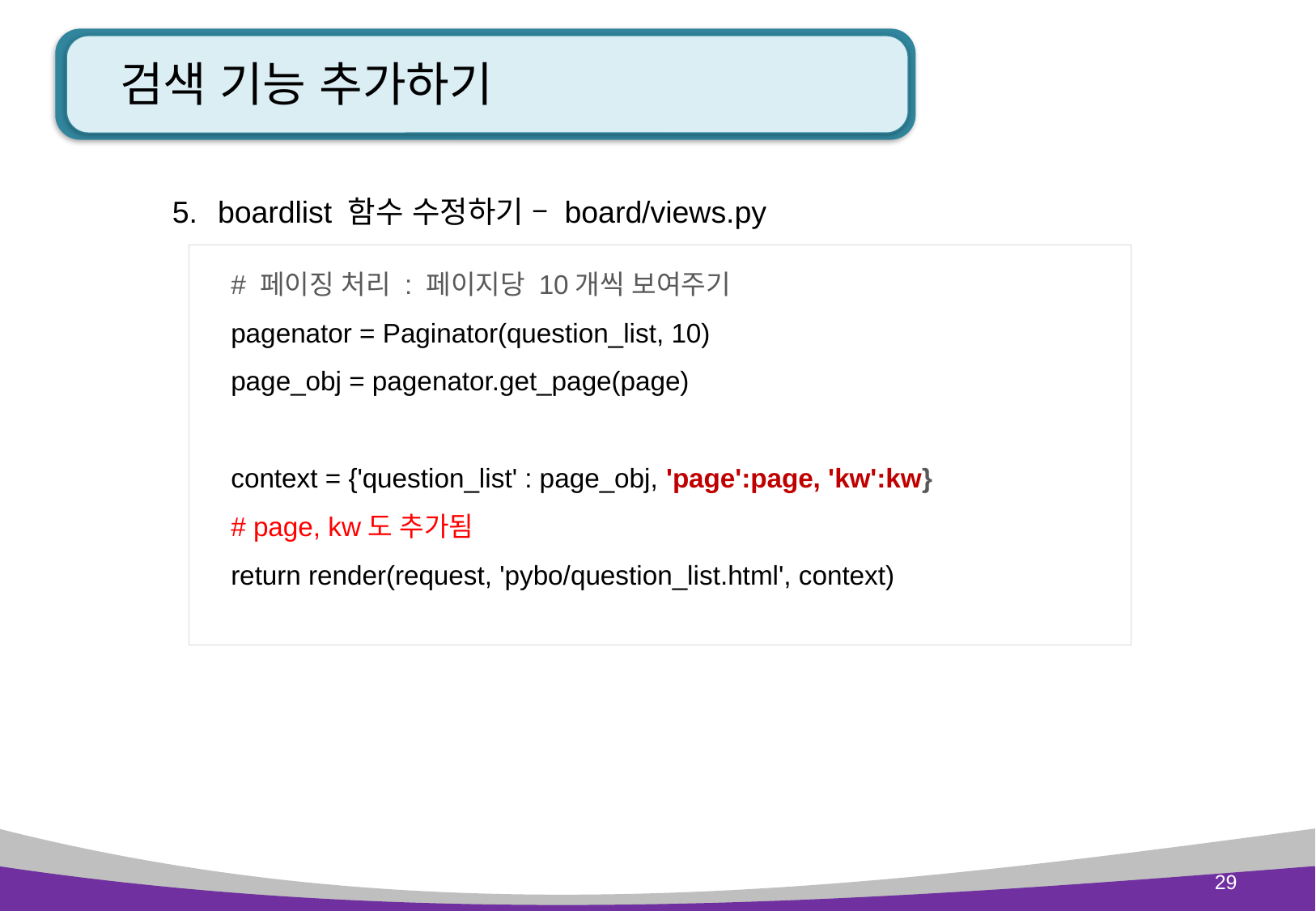

# 검색 기능 추가하기
boardlist 함수 수정하기 – board/views.py
    # 페이징 처리 : 페이지당 10개씩 보여주기
    pagenator = Paginator(question_list, 10)
    page_obj = pagenator.get_page(page)

    context = {'question_list' : page_obj, 'page':page, 'kw':kw}
    # page, kw도 추가됨
    return render(request, 'pybo/question_list.html', context)

29